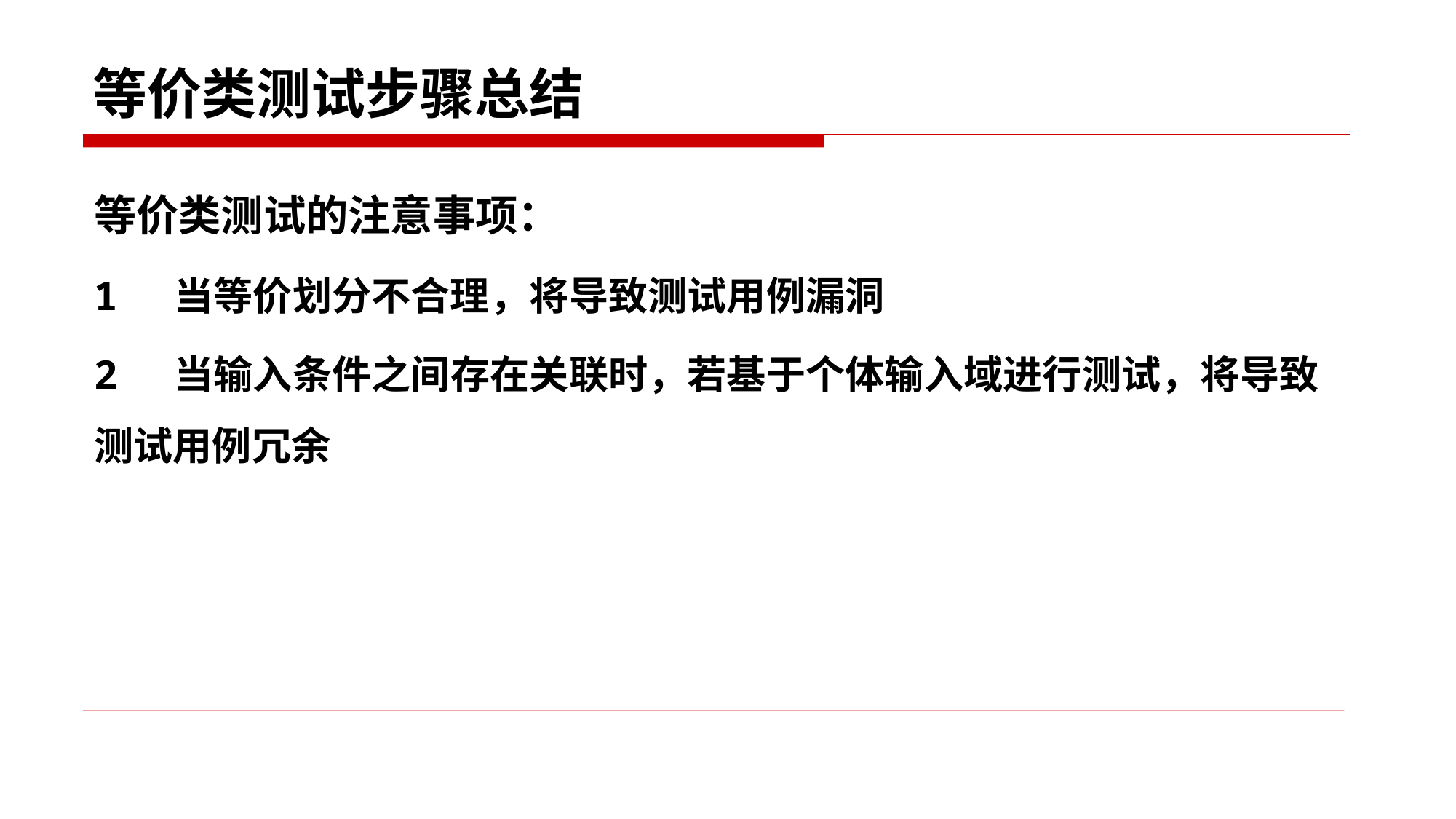

# 等价类测试步骤总结
等价类测试的注意事项：
1  当等价划分不合理，将导致测试用例漏洞
2  当输入条件之间存在关联时，若基于个体输入域进行测试，将导致测试用例冗余